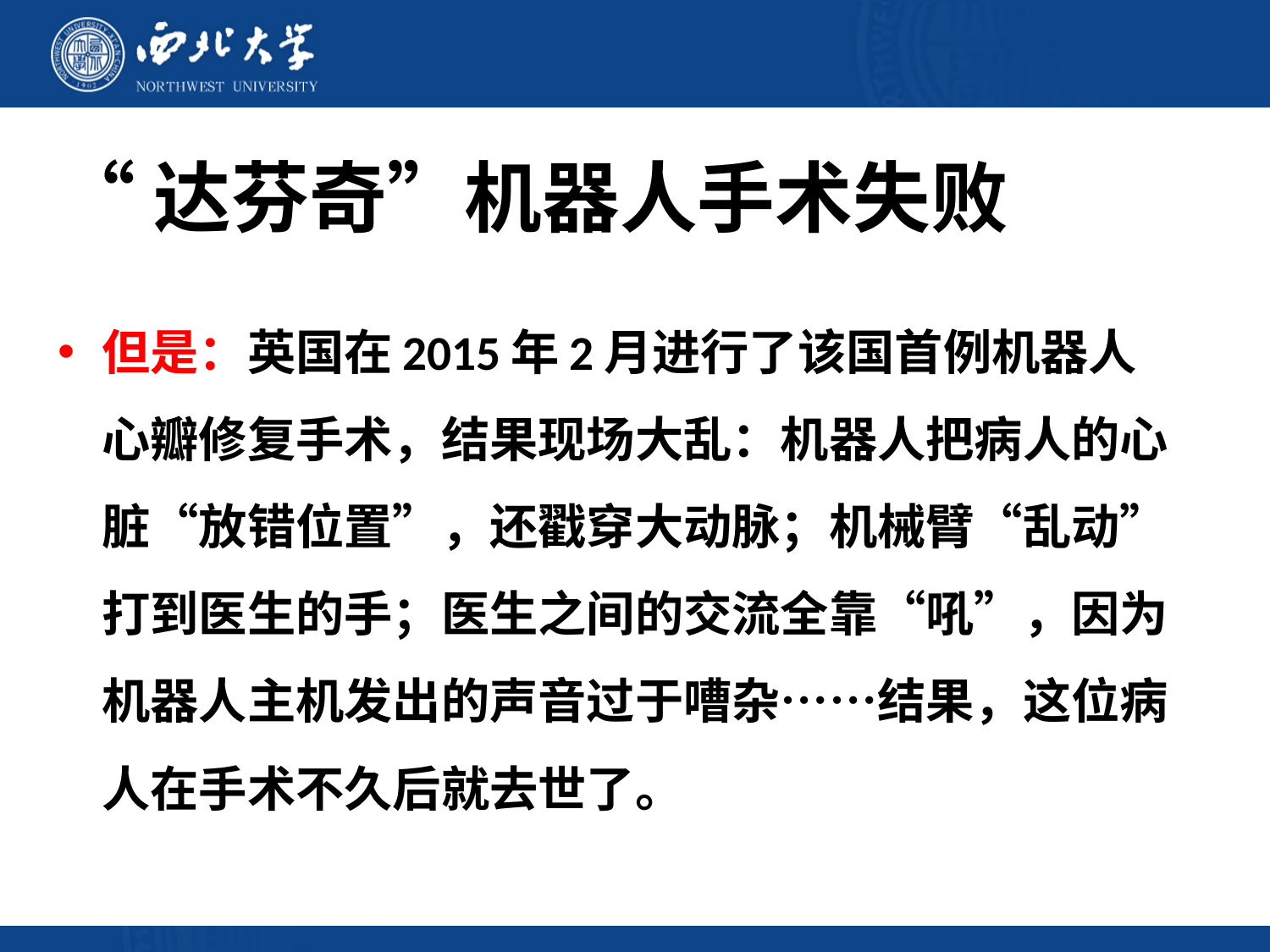

# “达芬奇”机器人手术失败
但是：英国在2015年2月进行了该国首例机器人心瓣修复手术，结果现场大乱：机器人把病人的心脏“放错位置”，还戳穿大动脉；机械臂“乱动”打到医生的手；医生之间的交流全靠“吼”，因为机器人主机发出的声音过于嘈杂……结果，这位病人在手术不久后就去世了。